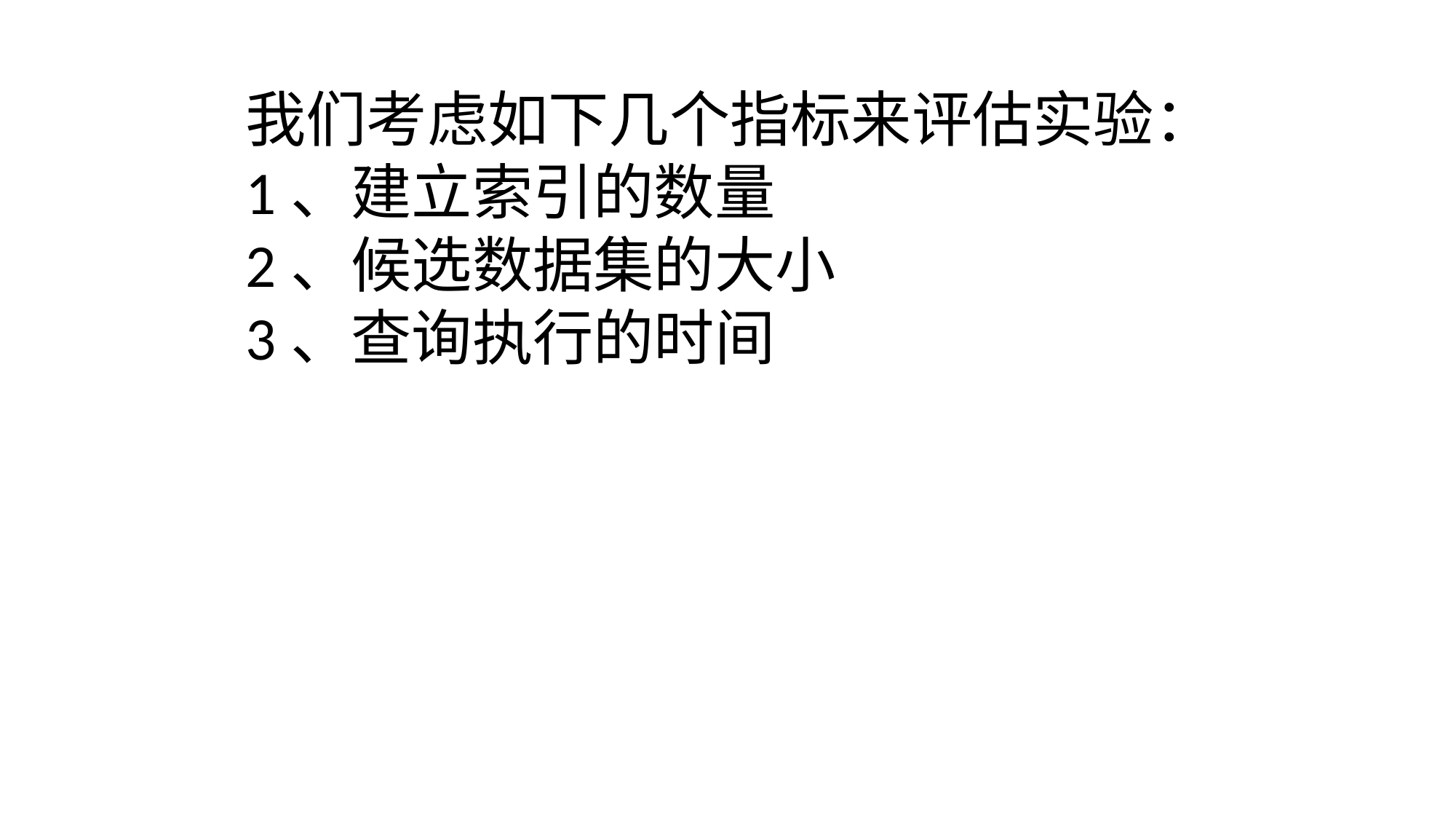

我们考虑如下几个指标来评估实验：
1、建立索引的数量
2、候选数据集的大小
3、查询执行的时间